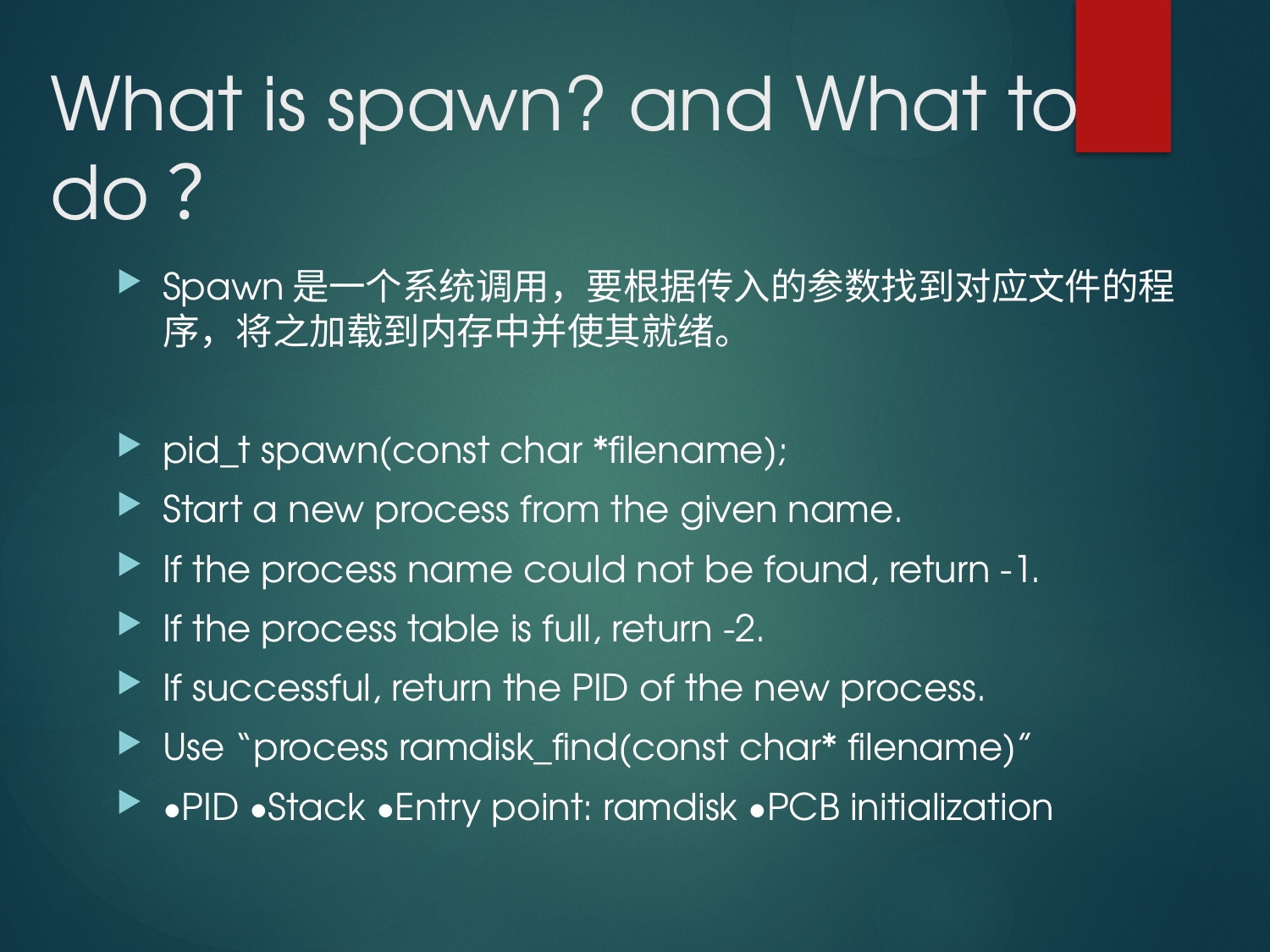

# What is spawn? and What to do？
Spawn是一个系统调用，要根据传入的参数找到对应文件的程序，将之加载到内存中并使其就绪。

pid_t spawn(const char *filename);
Start a new process from the given name.
If the process name could not be found, return -1.
If the process table is full, return -2.
If successful, return the PID of the new process.
Use “process ramdisk_find(const char* filename)”
•PID •Stack •Entry point: ramdisk •PCB initialization